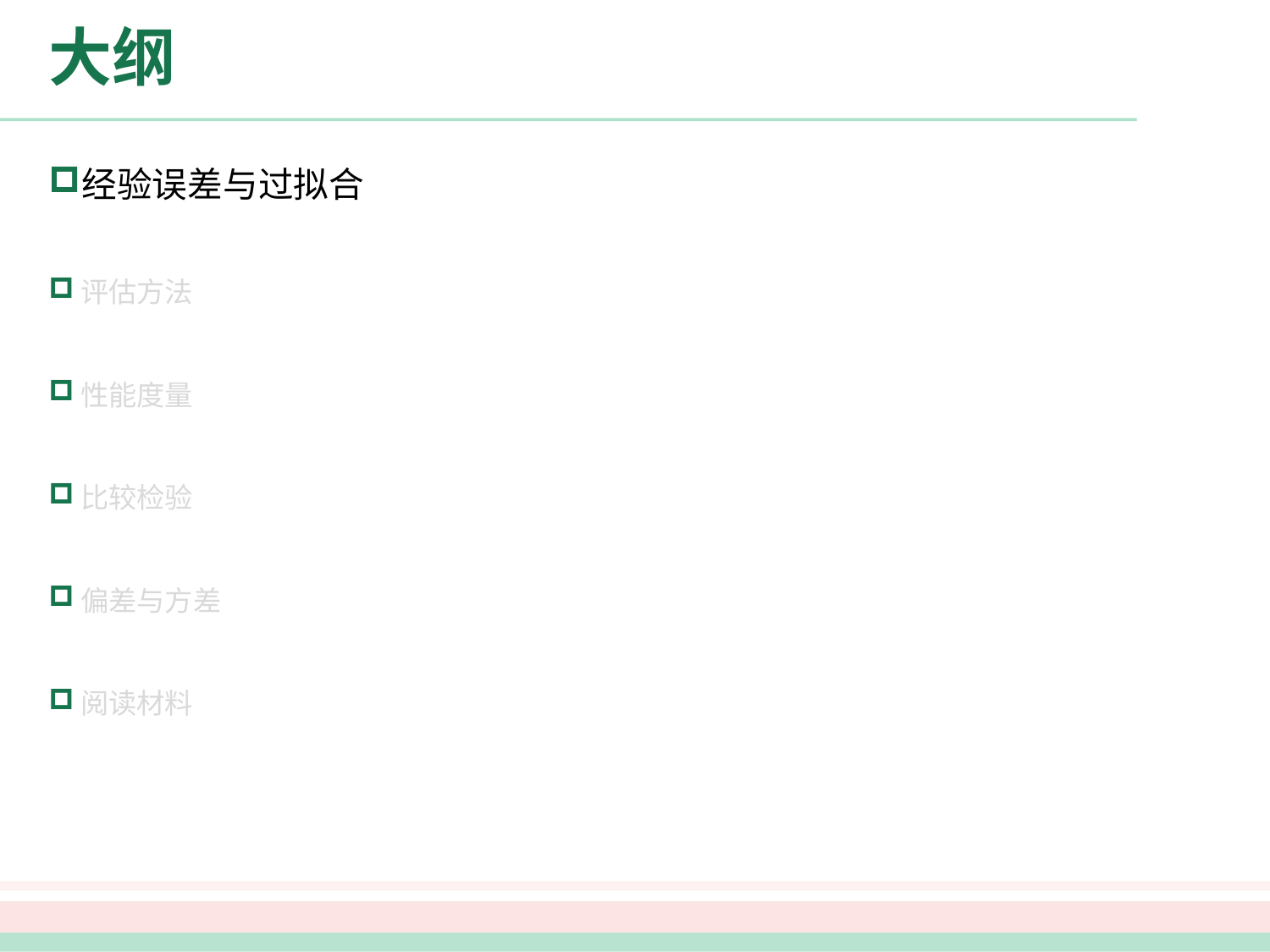

# 大纲
经验误差与过拟合

评估方法

性能度量

比较检验

偏差与方差

阅读材料